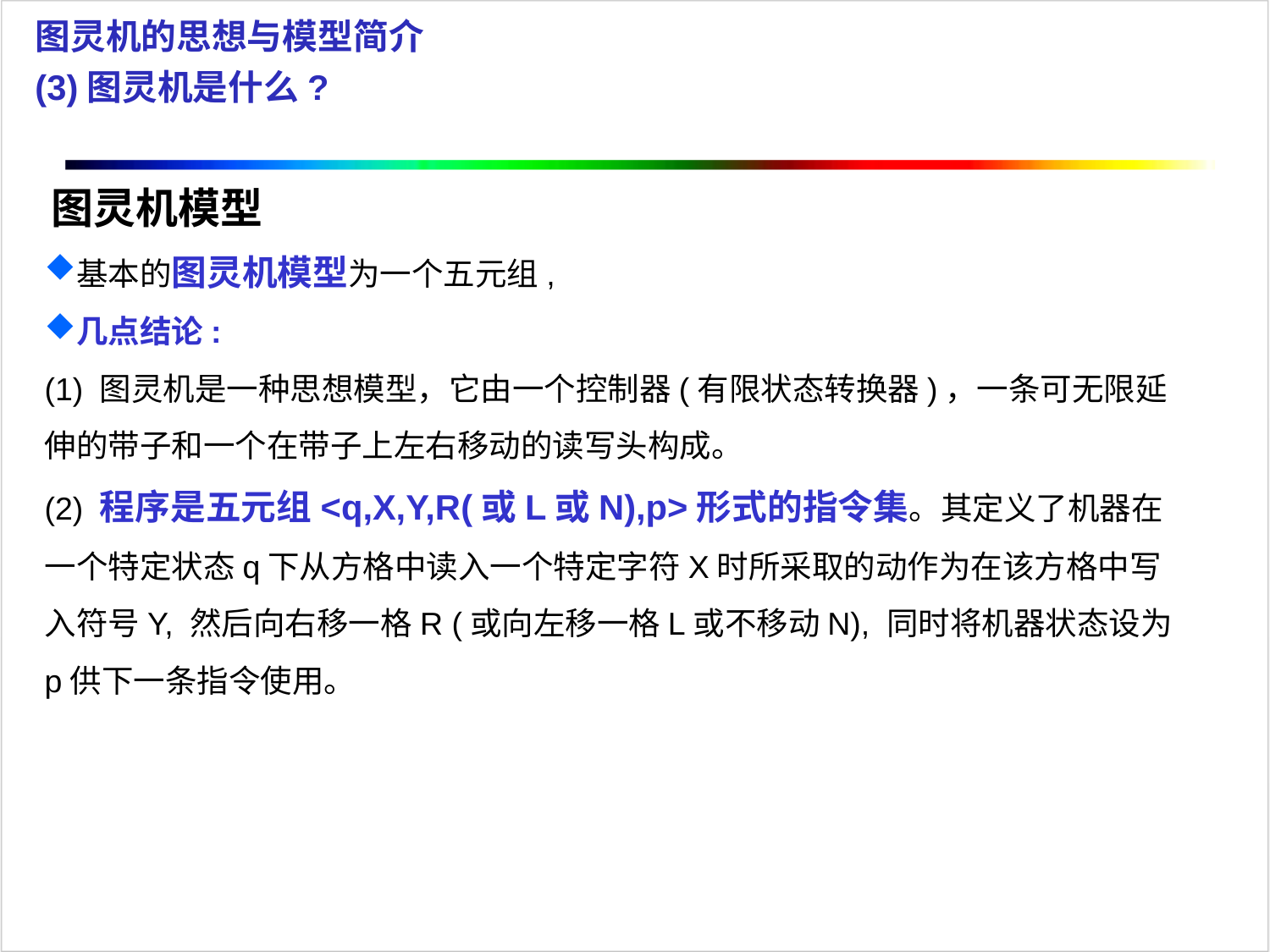

图灵机的思想与模型简介
(3)图灵机是什么?
图灵机模型
基本的图灵机模型为一个五元组,
几点结论:
(1) 图灵机是一种思想模型，它由一个控制器(有限状态转换器)，一条可无限延伸的带子和一个在带子上左右移动的读写头构成。
(2) 程序是五元组<q,X,Y,R(或L或N),p>形式的指令集。其定义了机器在一个特定状态q下从方格中读入一个特定字符X时所采取的动作为在该方格中写入符号Y, 然后向右移一格R (或向左移一格L或不移动N), 同时将机器状态设为p供下一条指令使用。